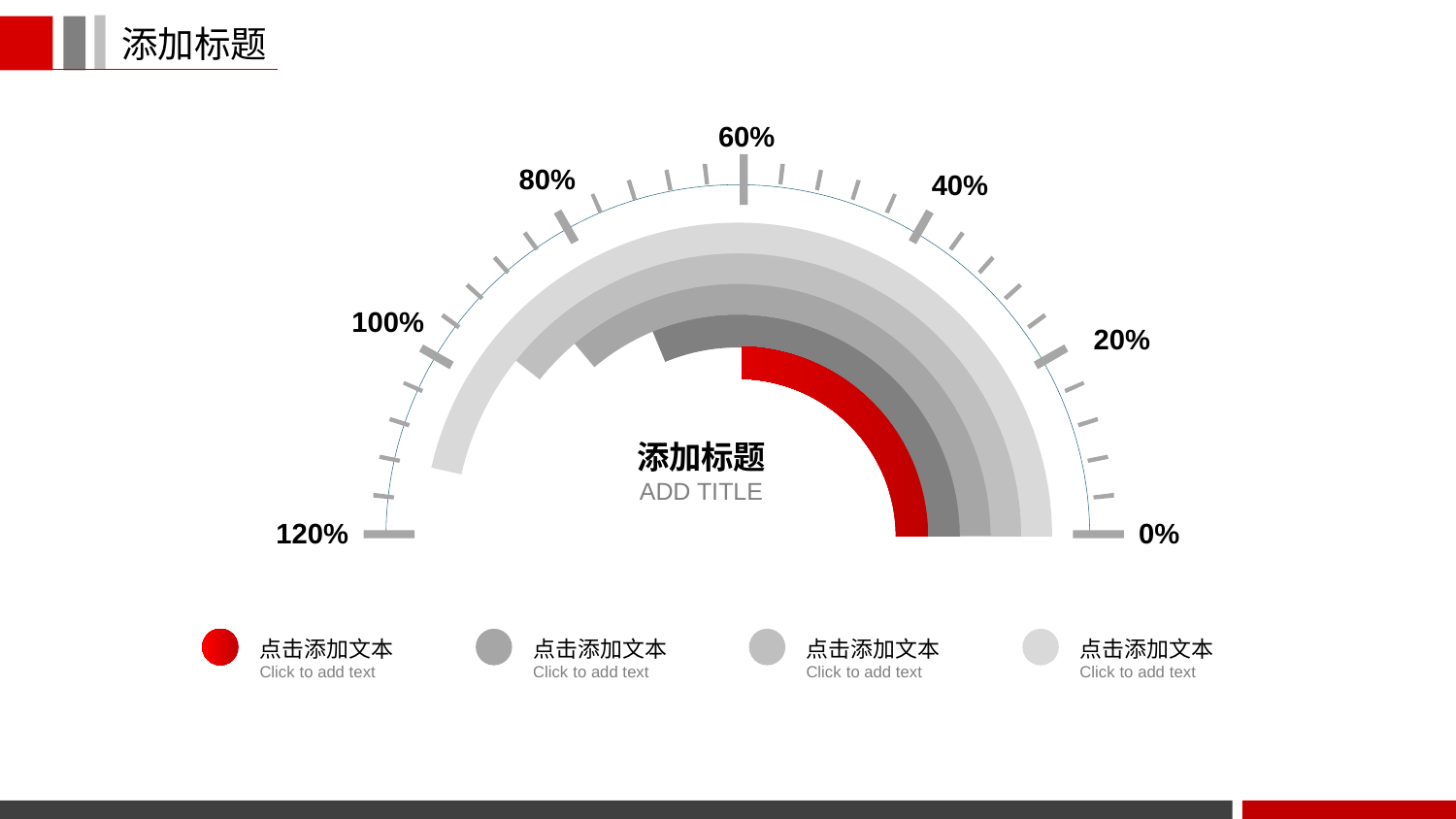

60%

80%
40%
100%
20%
120%
0%

添加标题
ADD TITLE
点击添加文本
Click to add text

点击添加文本
Click to add text

点击添加文本
Click to add text

点击添加文本
Click to add text